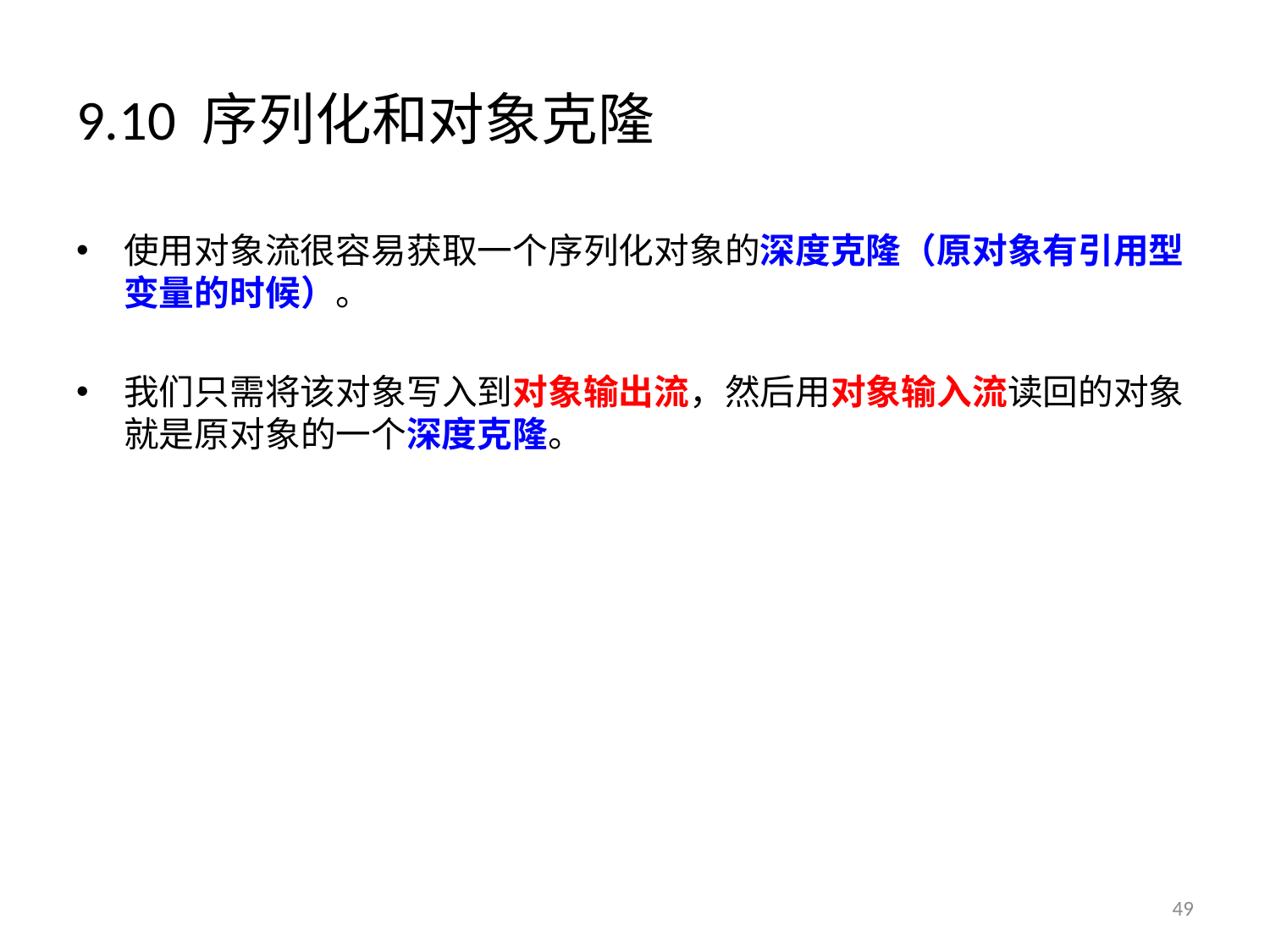

# 9.10 序列化和对象克隆
使用对象流很容易获取一个序列化对象的深度克隆（原对象有引用型变量的时候）。

我们只需将该对象写入到对象输出流，然后用对象输入流读回的对象就是原对象的一个深度克隆。
49